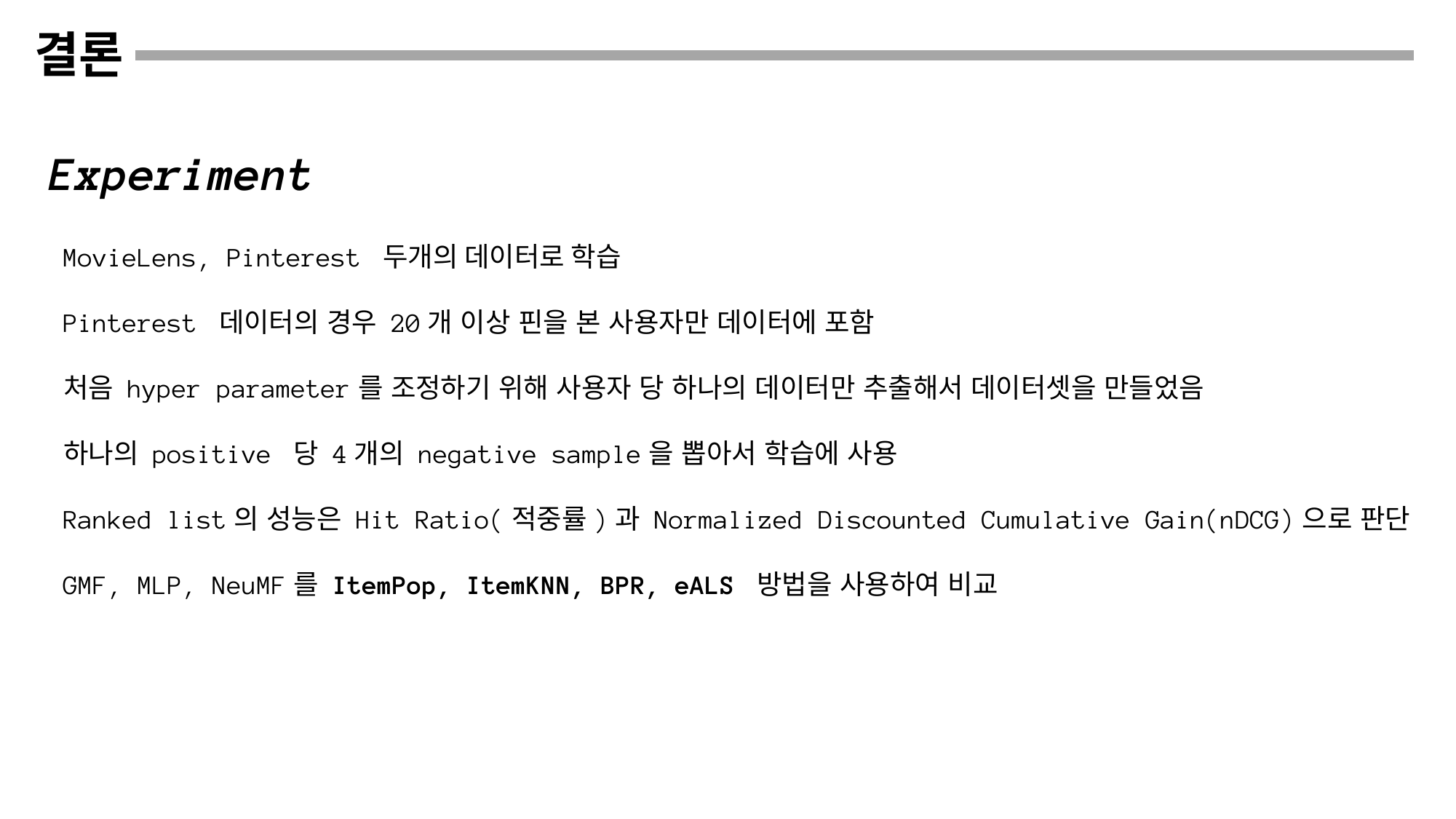

결론
Experiment
MovieLens, Pinterest 두개의 데이터로 학습

Pinterest 데이터의 경우 20개 이상 핀을 본 사용자만 데이터에 포함

처음 hyper parameter를 조정하기 위해 사용자 당 하나의 데이터만 추출해서 데이터셋을 만들었음

하나의 positive 당 4개의 negative sample을 뽑아서 학습에 사용

Ranked list의 성능은 Hit Ratio(적중률)과 Normalized Discounted Cumulative Gain(nDCG)으로 판단

GMF, MLP, NeuMF를 ItemPop, ItemKNN, BPR, eALS 방법을 사용하여 비교